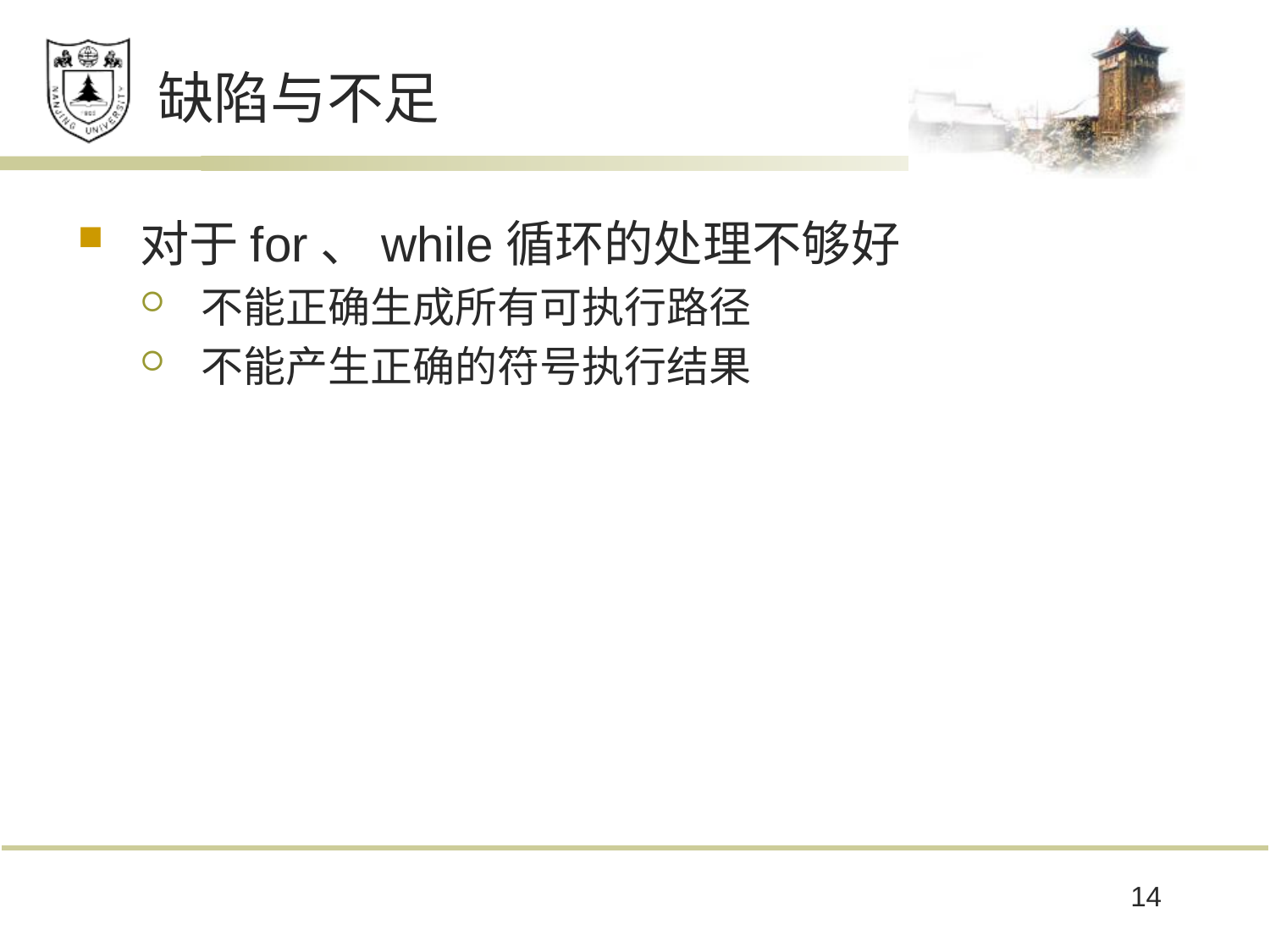

# 缺陷与不足
对于for、while循环的处理不够好
不能正确生成所有可执行路径
不能产生正确的符号执行结果
14